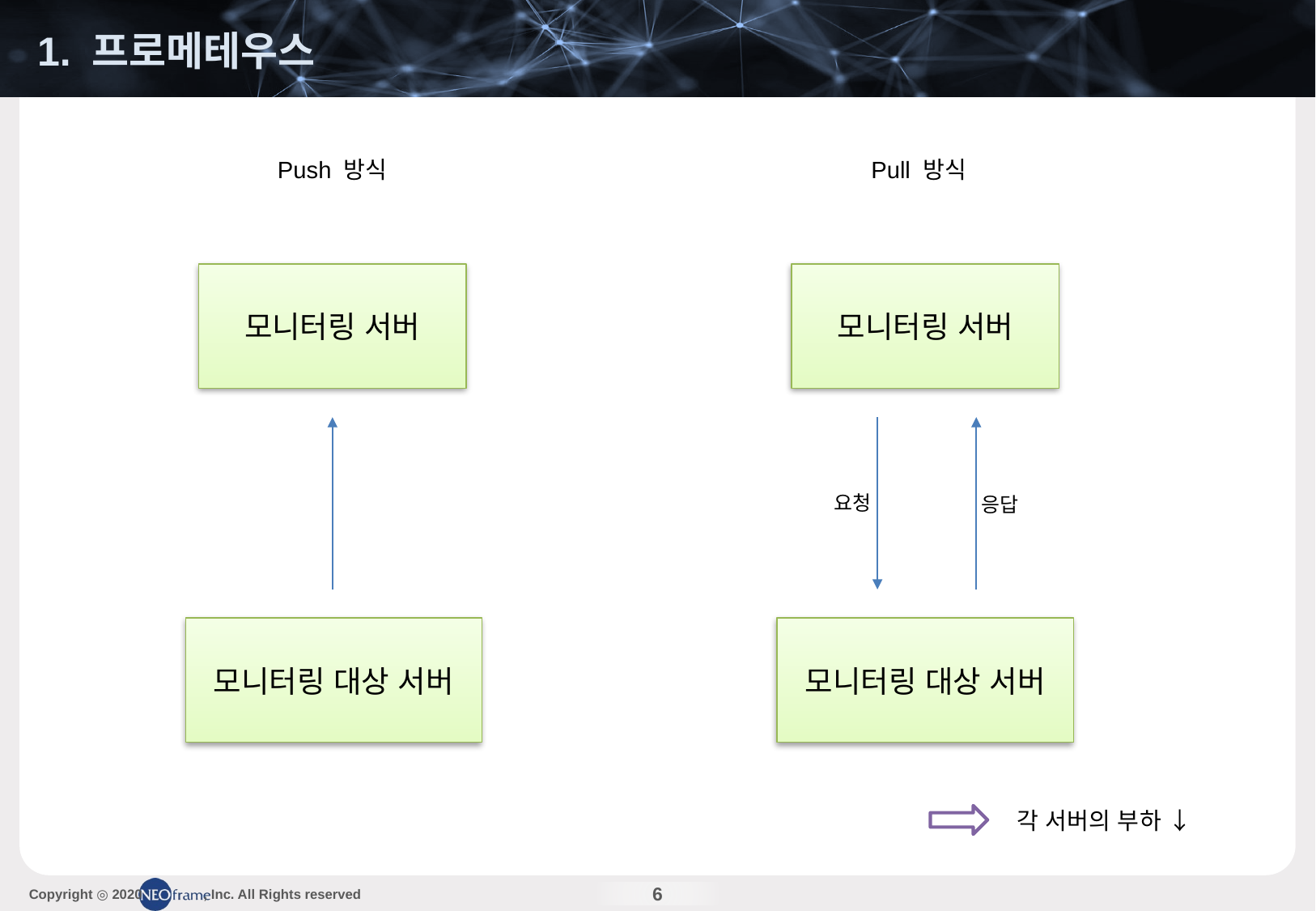

1. 프로메테우스
Push 방식
Pull 방식
모니터링 서버
모니터링 서버
요청
응답
모니터링 대상 서버
모니터링 대상 서버
각 서버의 부하 ↓